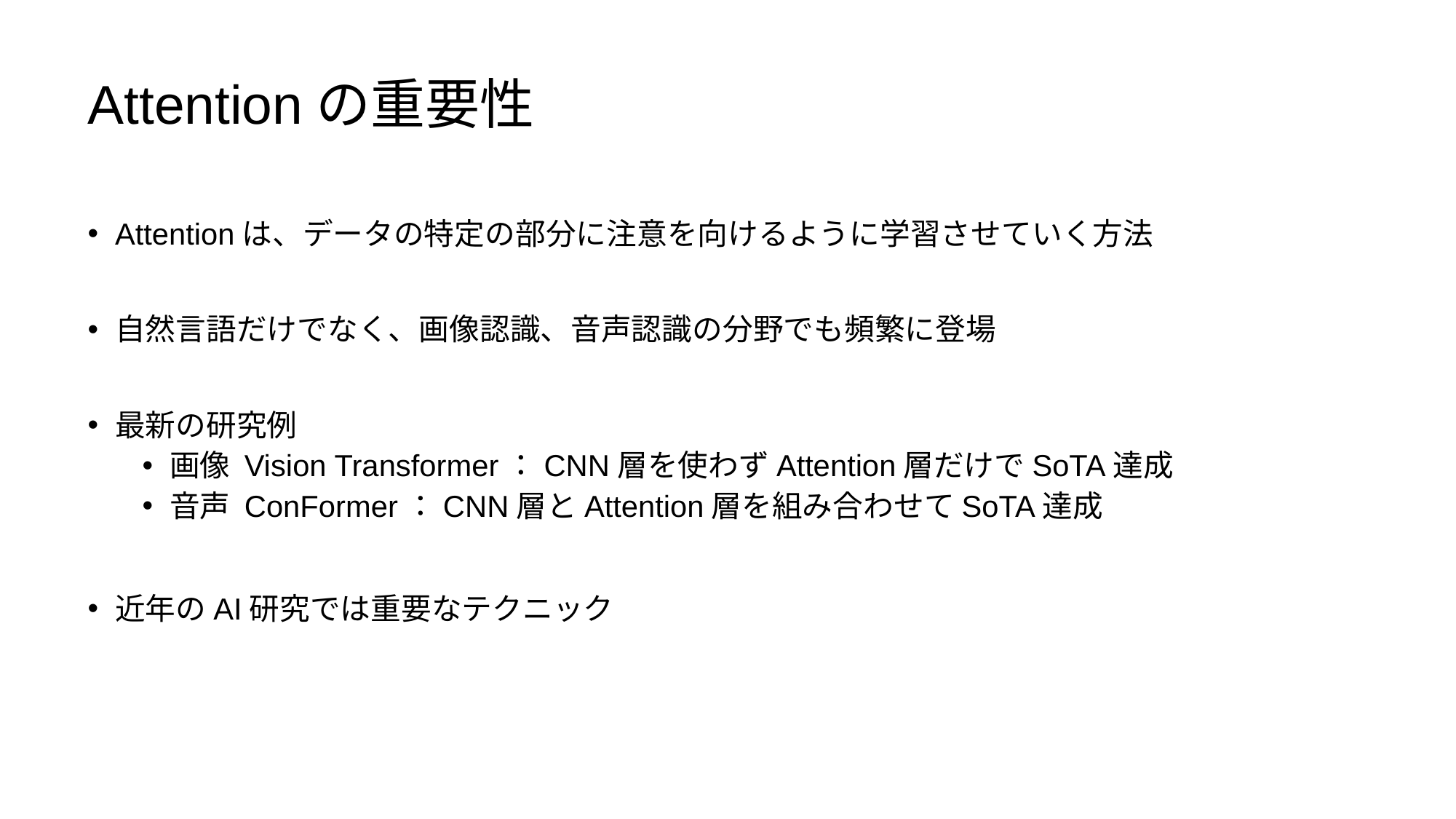

# Attentionの重要性
Attentionは、データの特定の部分に注意を向けるように学習させていく方法

自然言語だけでなく、画像認識、音声認識の分野でも頻繁に登場

最新の研究例
画像 Vision Transformer：CNN層を使わずAttention層だけでSoTA達成
音声 ConFormer：CNN層とAttention層を組み合わせてSoTA達成

近年のAI研究では重要なテクニック